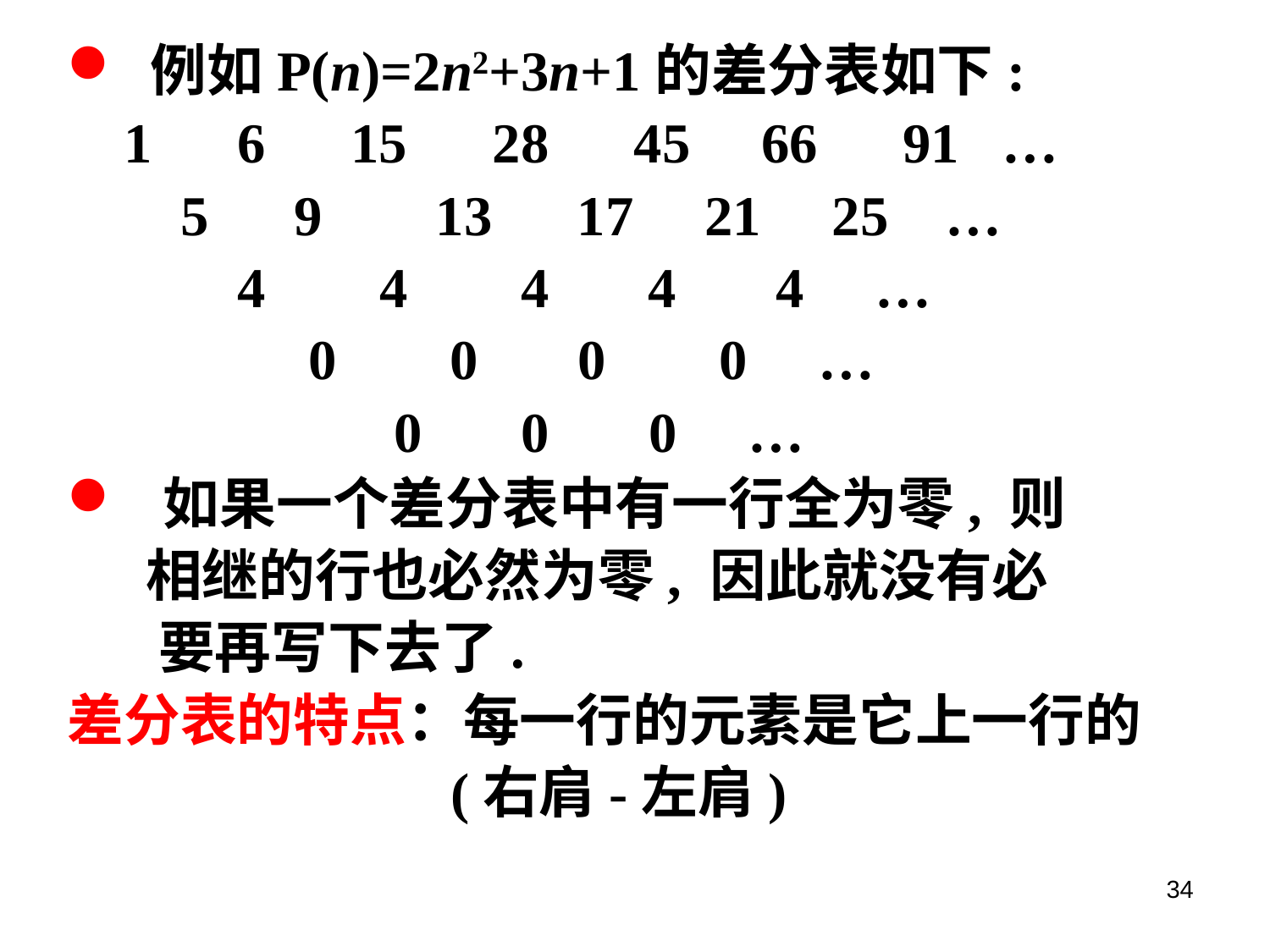

例如P(n)=2n2+3n+1的差分表如下:
    1      6      15      28      45     66      91   …
        5      9        13      17     21     25    …
            4        4        4       4       4     …
                 0        0       0        0     …
                       0       0       0     …
  如果一个差分表中有一行全为零, 则
     相继的行也必然为零, 因此就没有必
      要再写下去了.
差分表的特点：每一行的元素是它上一行的
                           (右肩-左肩)
34